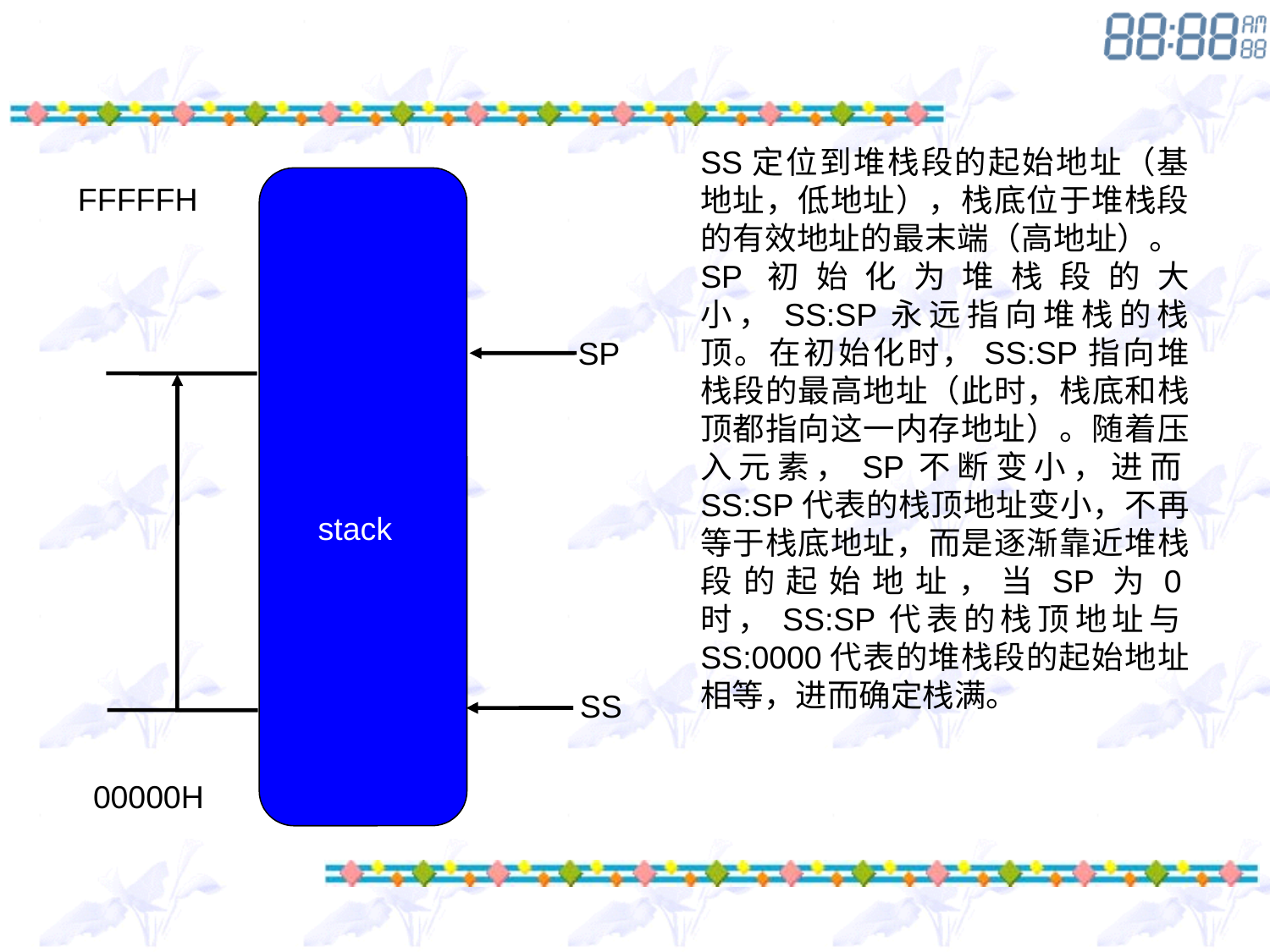

SS定位到堆栈段的起始地址（基地址，低地址），栈底位于堆栈段的有效地址的最末端（高地址）。SP初始化为堆栈段的大小，SS:SP永远指向堆栈的栈顶。在初始化时，SS:SP指向堆栈段的最高地址（此时，栈底和栈顶都指向这一内存地址）。随着压入元素，SP不断变小，进而SS:SP代表的栈顶地址变小，不再等于栈底地址，而是逐渐靠近堆栈段的起始地址，当SP为0时，SS:SP代表的栈顶地址与SS:0000代表的堆栈段的起始地址相等，进而确定栈满。

FFFFFH
SP

stack
SS

00000H